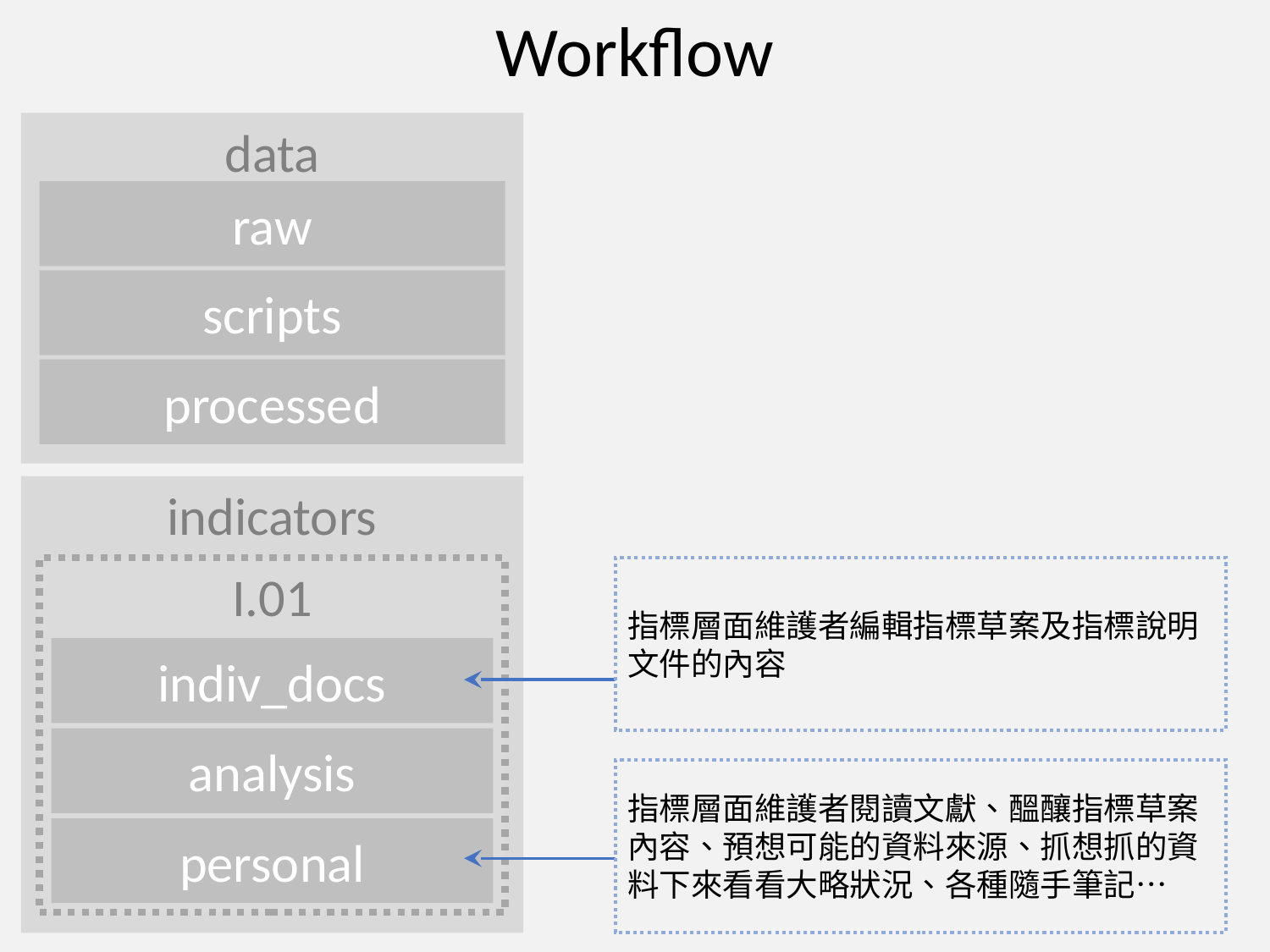

Workflow
data
raw
scripts
processed
indicators
I.01
指標層面維護者編輯指標草案及指標說明文件的內容
indiv_docs
analysis
指標層面維護者閱讀文獻、醞釀指標草案內容、預想可能的資料來源、抓想抓的資料下來看看大略狀況、各種隨手筆記…
personal